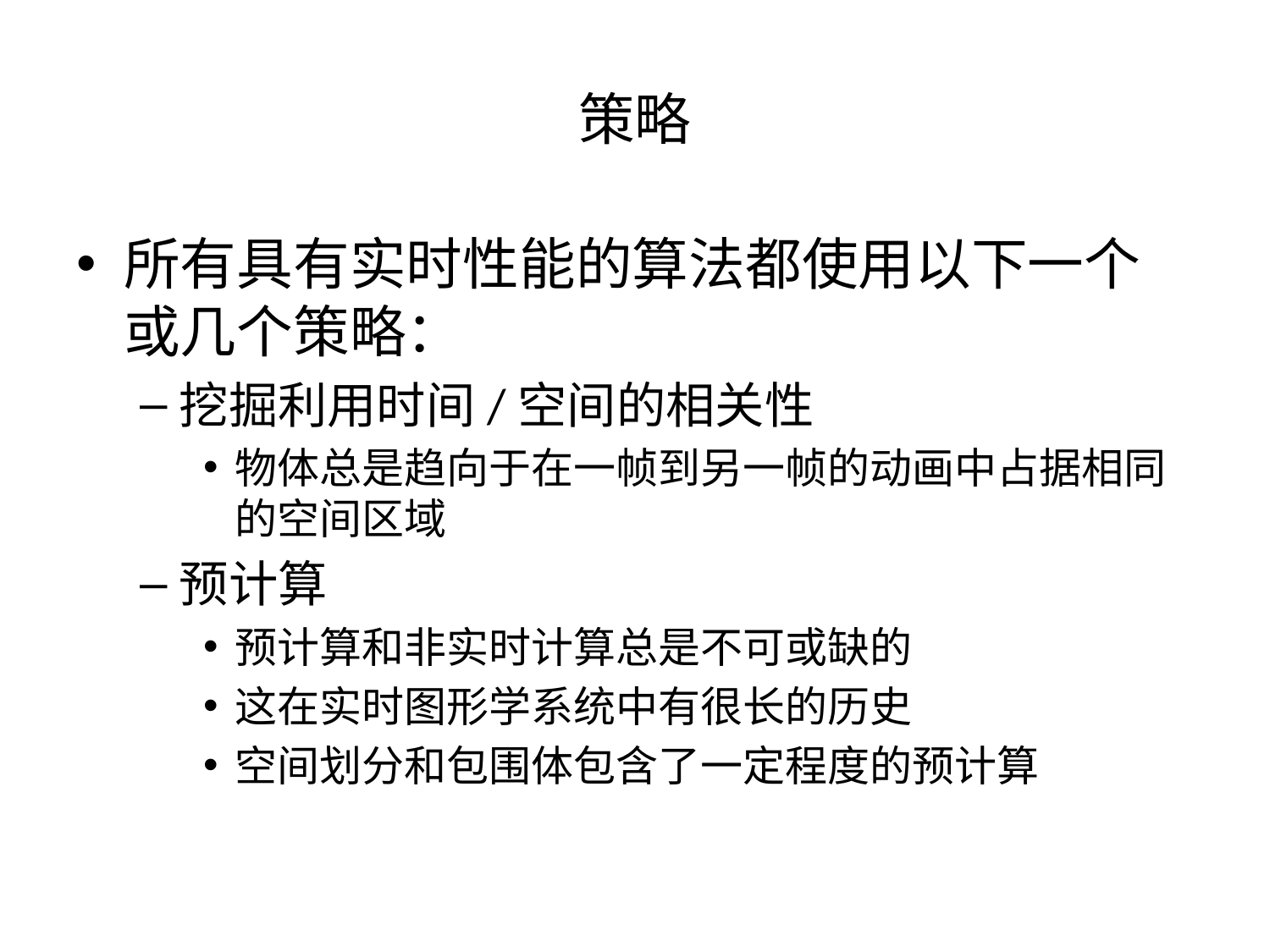

# 策略
所有具有实时性能的算法都使用以下一个或几个策略：
挖掘利用时间/空间的相关性
物体总是趋向于在一帧到另一帧的动画中占据相同的空间区域
预计算
预计算和非实时计算总是不可或缺的
这在实时图形学系统中有很长的历史
空间划分和包围体包含了一定程度的预计算